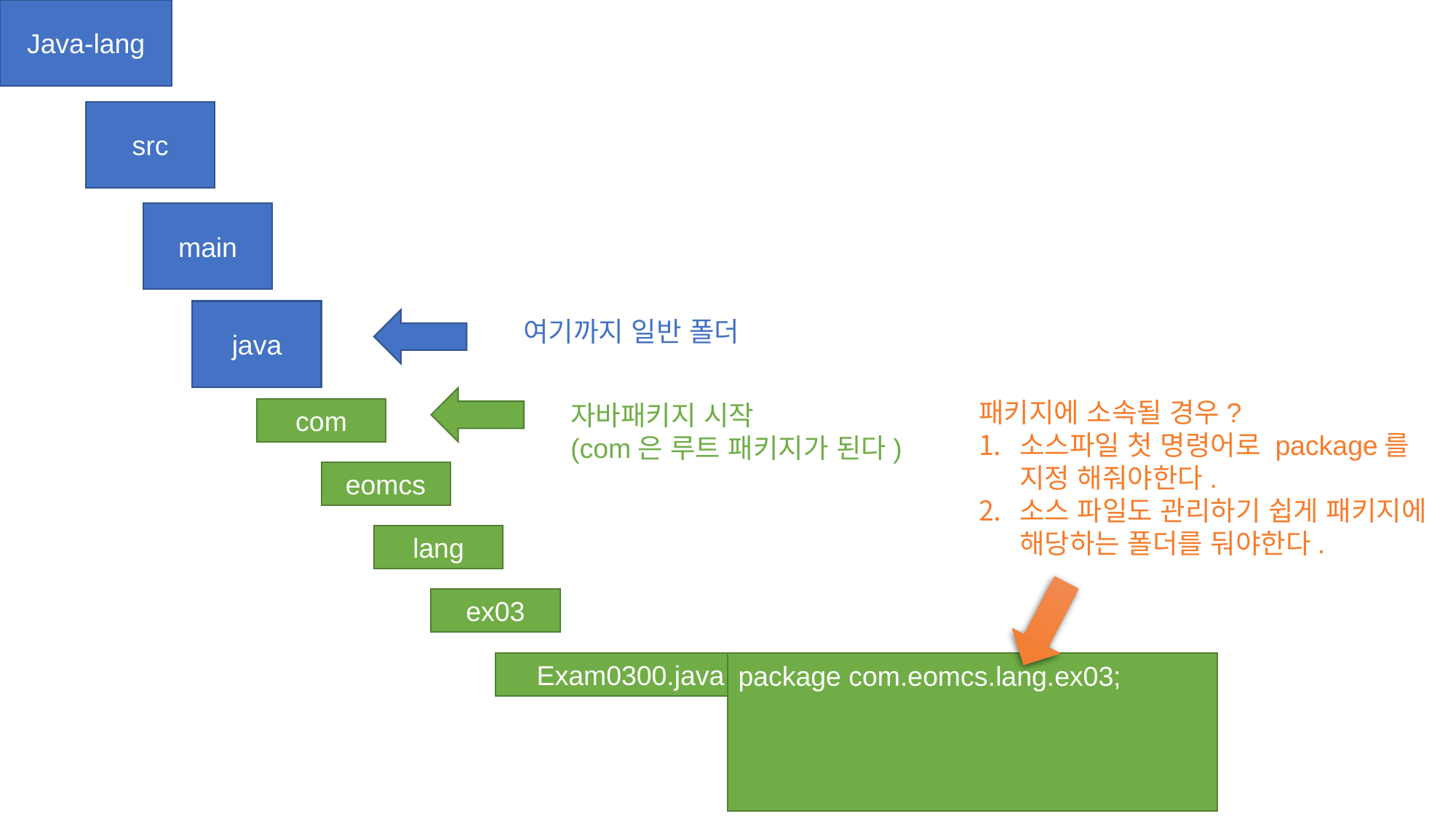

Java-lang
src
main

java
여기까지 일반 폴더

패키지에 소속될 경우?
소스파일 첫 명령어로 package를 지정 해줘야한다.
소스 파일도 관리하기 쉽게 패키지에 해당하는 폴더를 둬야한다.
자바패키지 시작
(com은 루트 패키지가 된다)
com
eomcs
lang

ex03
Exam0300.java
package com.eomcs.lang.ex03;